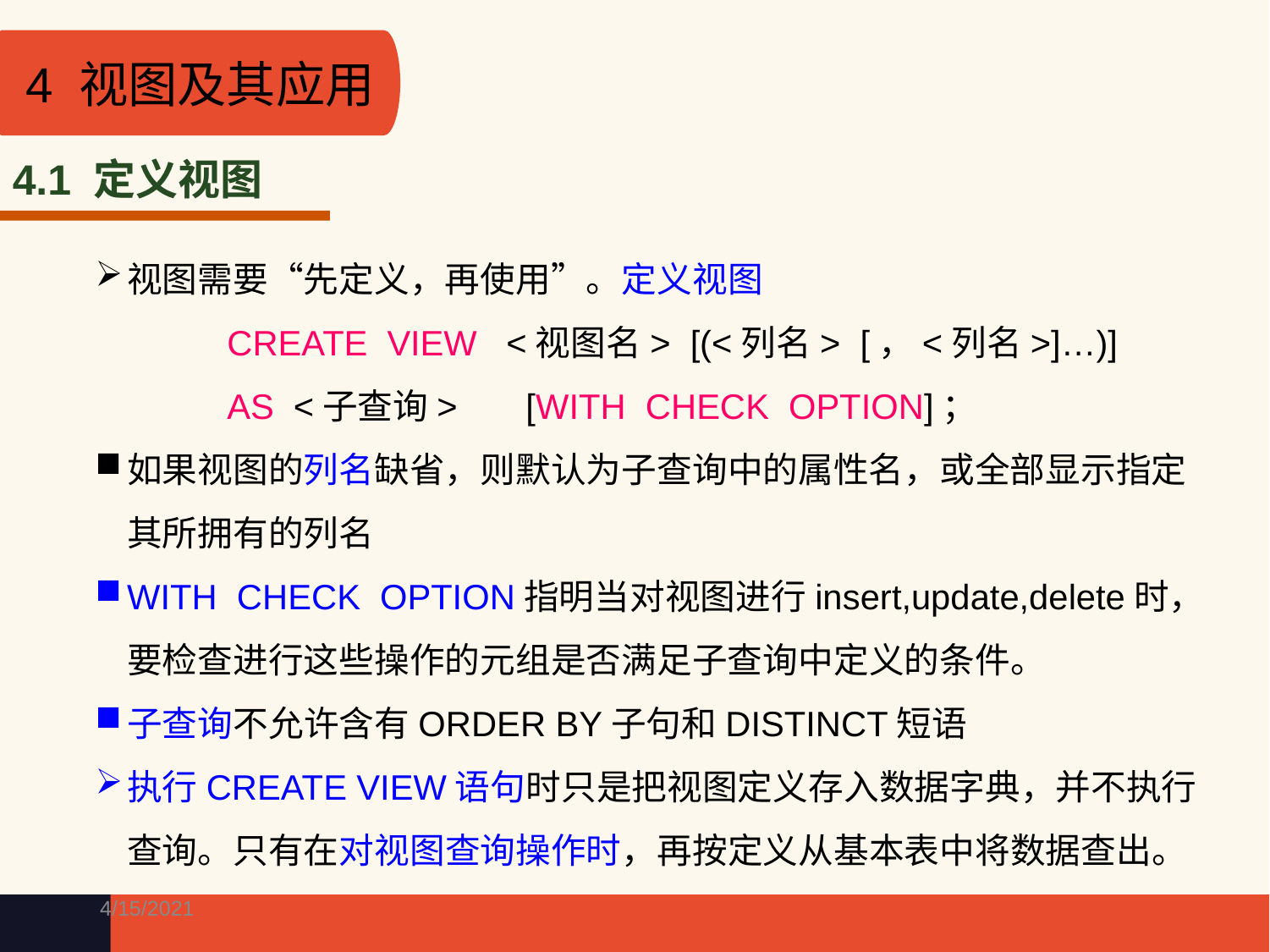

4 视图及其应用

4.1 定义视图

视图需要“先定义，再使用”。定义视图
       CREATE  VIEW   <视图名>  [(<列名>  [，<列名>]…)]
       AS  <子查询>       [WITH  CHECK  OPTION]；
如果视图的列名缺省，则默认为子查询中的属性名，或全部显示指定其所拥有的列名
WITH  CHECK  OPTION指明当对视图进行insert,update,delete时，要检查进行这些操作的元组是否满足子查询中定义的条件。
子查询不允许含有ORDER BY子句和DISTINCT短语
执行CREATE VIEW语句时只是把视图定义存入数据字典，并不执行查询。只有在对视图查询操作时，再按定义从基本表中将数据查出。

4/15/2021